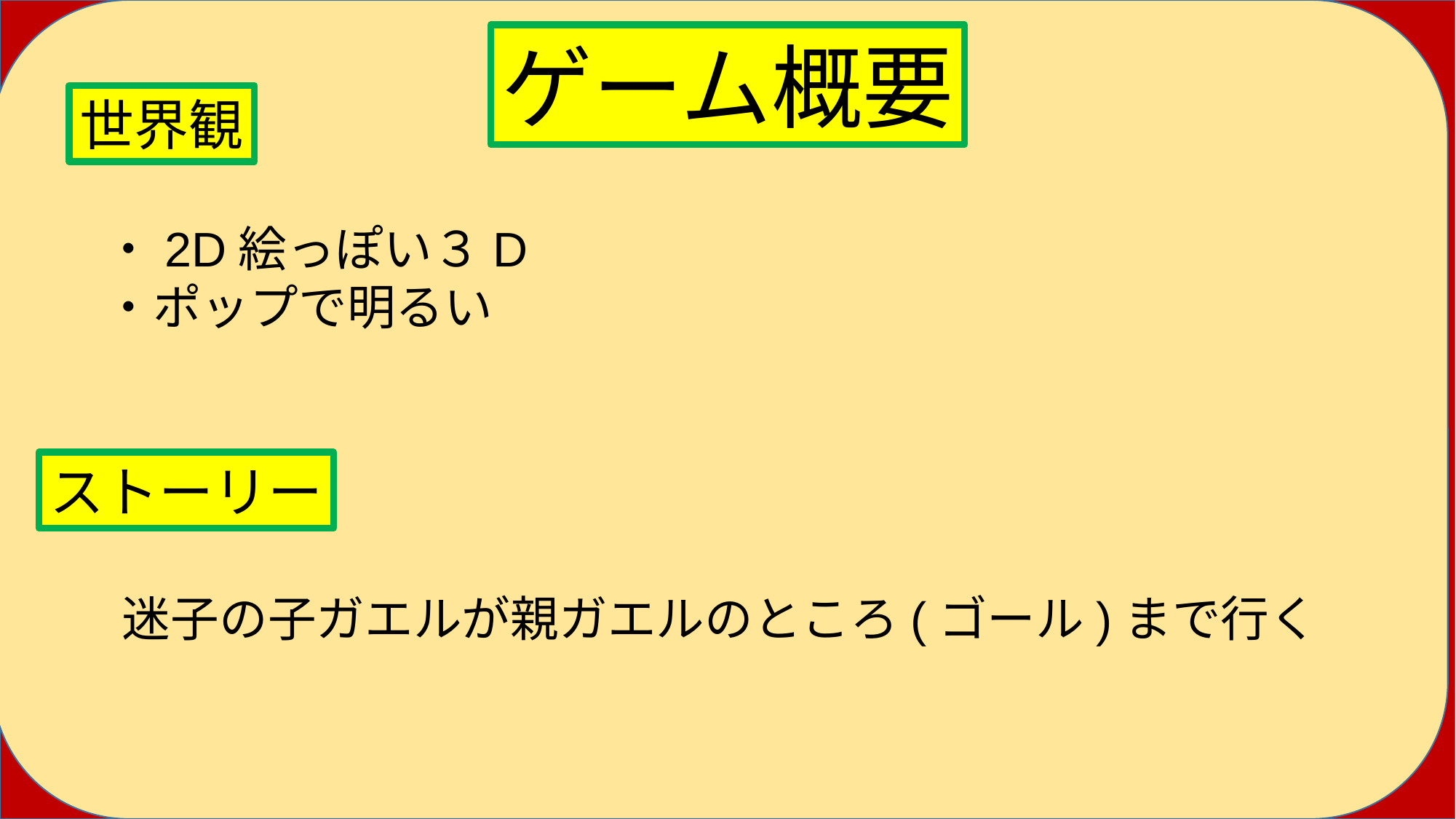

ゲーム概要
世界観
・2D絵っぽい３D
・ポップで明るい
ストーリー
迷子の子ガエルが親ガエルのところ(ゴール)まで行く